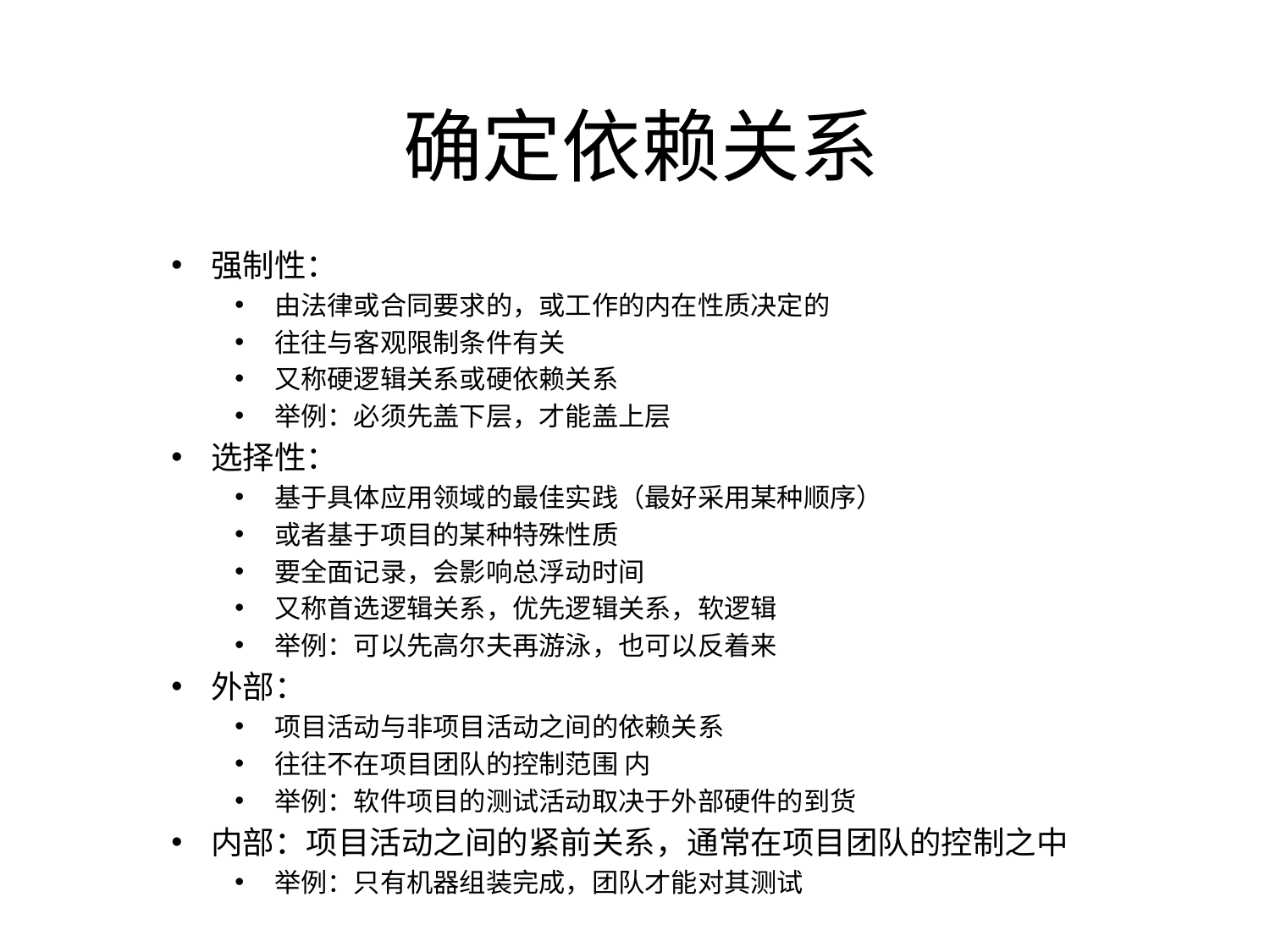

# 确定依赖关系
强制性：
由法律或合同要求的，或工作的内在性质决定的
往往与客观限制条件有关
又称硬逻辑关系或硬依赖关系
举例：必须先盖下层，才能盖上层
选择性：
基于具体应用领域的最佳实践（最好采用某种顺序）
或者基于项目的某种特殊性质
要全面记录，会影响总浮动时间
又称首选逻辑关系，优先逻辑关系，软逻辑
举例：可以先高尔夫再游泳，也可以反着来
外部：
项目活动与非项目活动之间的依赖关系
往往不在项目团队的控制范围 内
举例：软件项目的测试活动取决于外部硬件的到货
内部：项目活动之间的紧前关系，通常在项目团队的控制之中
举例：只有机器组装完成，团队才能对其测试